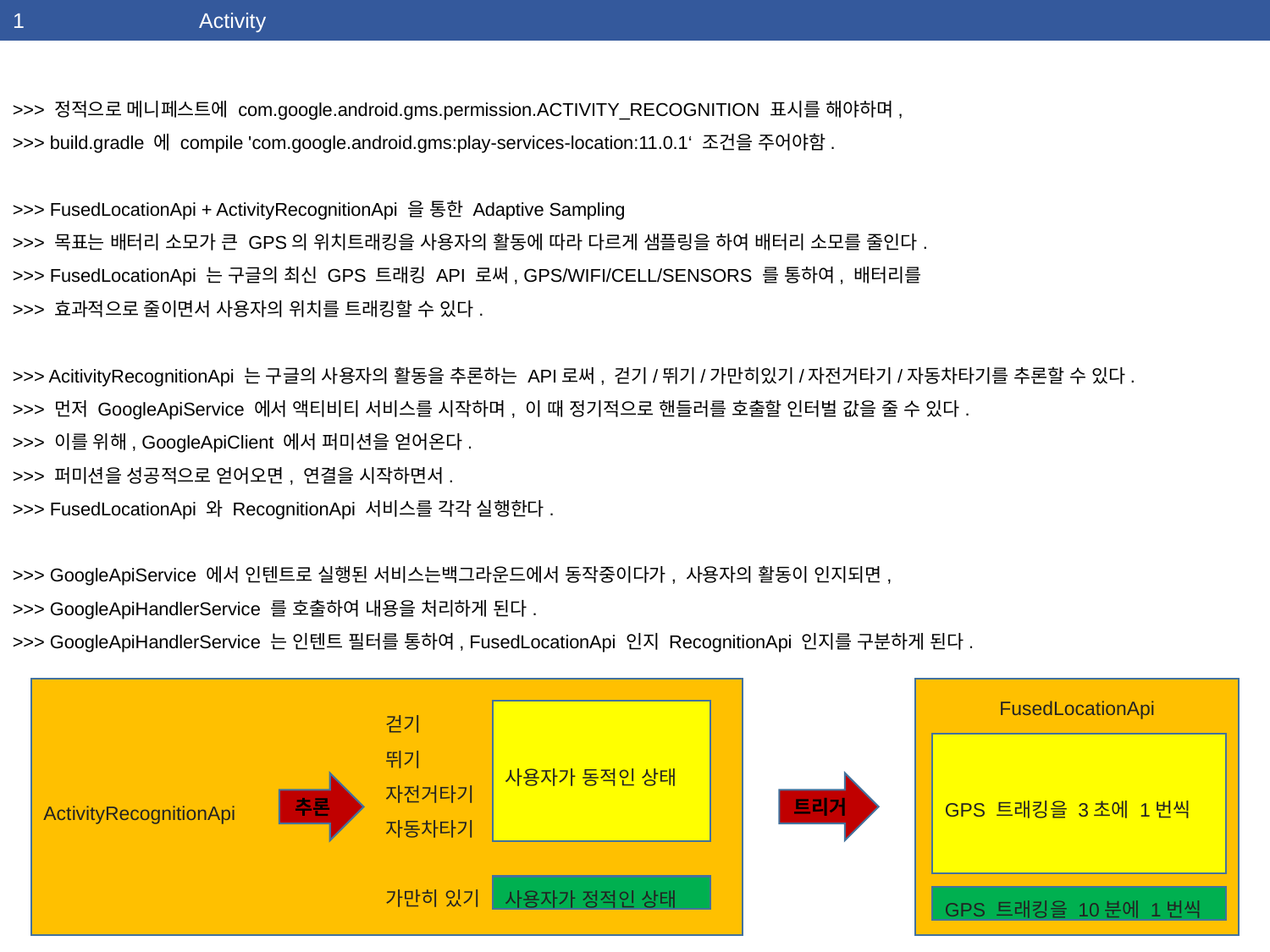

| 1 | Activity |
| --- | --- |
>>> 정적으로 메니페스트에 com.google.android.gms.permission.ACTIVITY_RECOGNITION 표시를 해야하며,
>>> build.gradle 에 compile 'com.google.android.gms:play-services-location:11.0.1‘ 조건을 주어야함.

>>> FusedLocationApi + ActivityRecognitionApi 을 통한 Adaptive Sampling
>>> 목표는 배터리 소모가 큰 GPS의 위치트래킹을 사용자의 활동에 따라 다르게 샘플링을 하여 배터리 소모를 줄인다.
>>> FusedLocationApi 는 구글의 최신 GPS 트래킹 API 로써, GPS/WIFI/CELL/SENSORS 를 통하여, 배터리를
>>> 효과적으로 줄이면서 사용자의 위치를 트래킹할 수 있다.

>>> AcitivityRecognitionApi 는 구글의 사용자의 활동을 추론하는 API로써, 걷기/뛰기/가만히있기/자전거타기/자동차타기를 추론할 수 있다.
>>> 먼저 GoogleApiService 에서 액티비티 서비스를 시작하며, 이 때 정기적으로 핸들러를 호출할 인터벌 값을 줄 수 있다.
>>> 이를 위해, GoogleApiClient 에서 퍼미션을 얻어온다.
>>> 퍼미션을 성공적으로 얻어오면, 연결을 시작하면서.
>>> FusedLocationApi 와 RecognitionApi 서비스를 각각 실행한다.

>>> GoogleApiService 에서 인텐트로 실행된 서비스는백그라운드에서 동작중이다가, 사용자의 활동이 인지되면,
>>> GoogleApiHandlerService 를 호출하여 내용을 처리하게 된다.
>>> GoogleApiHandlerService 는 인텐트 필터를 통하여, FusedLocationApi 인지 RecognitionApi 인지를 구분하게 된다.
ActivityRecognitionApi
FusedLocationApi

GPS 트래킹을 3초에 1번씩
GPS 트래킹을 10분에 1번씩
걷기
뛰기
자전거타기
자동차타기

가만히 있기
사용자가 동적인 상태
사용자가 정적인 상태
추론
트리거